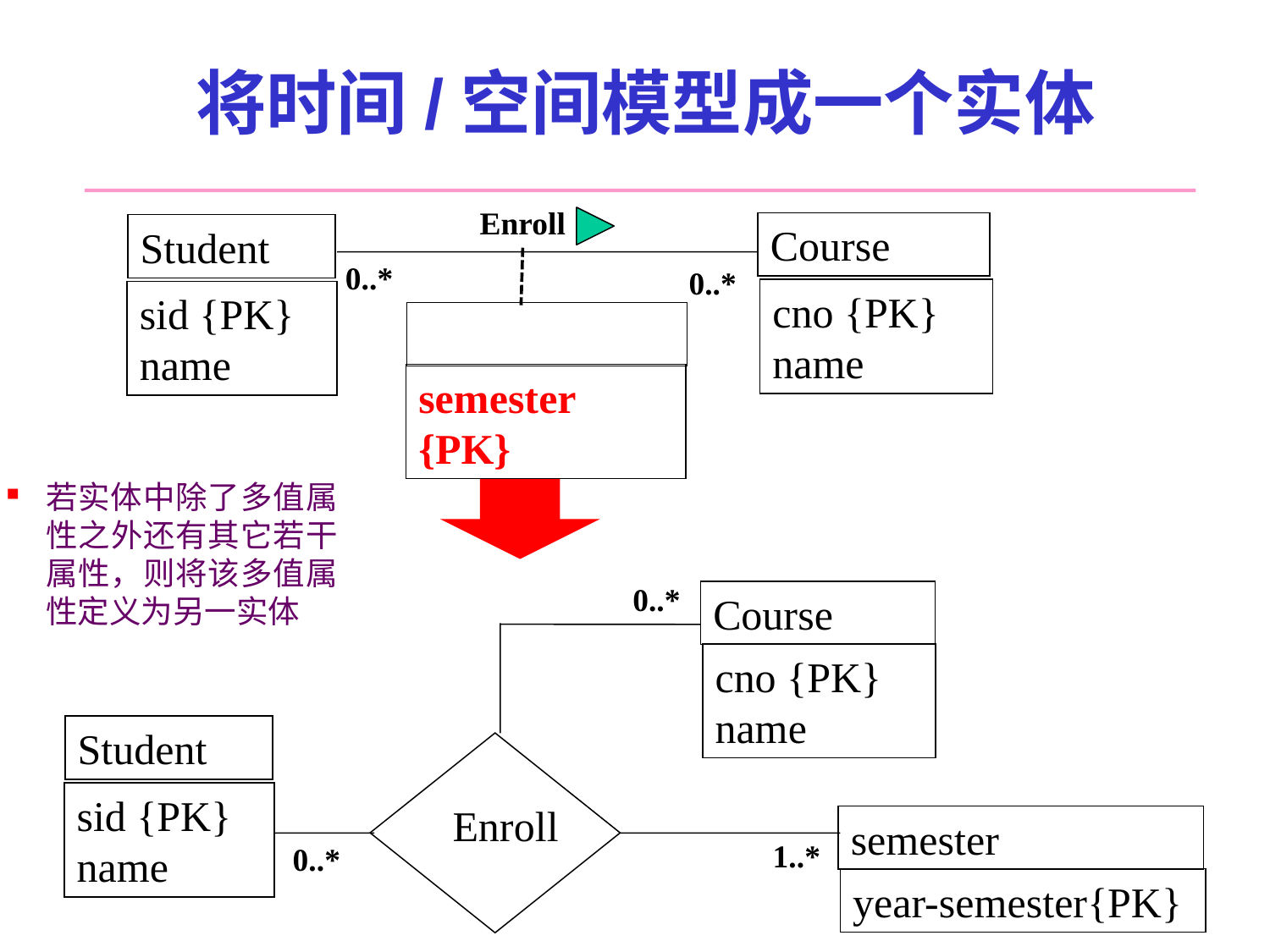

# 将时间/空间模型成一个实体
Enroll

Course
cno {PK}
name
Student
0..*

0..*
sid {PK}
name

semester {PK}
若实体中除了多值属性之外还有其它若干属性，则将该多值属性定义为另一实体

0..*
Course

cno {PK}
name
Student

sid {PK}
name
Enroll
semester
1..*

0..*

year-semester{PK}